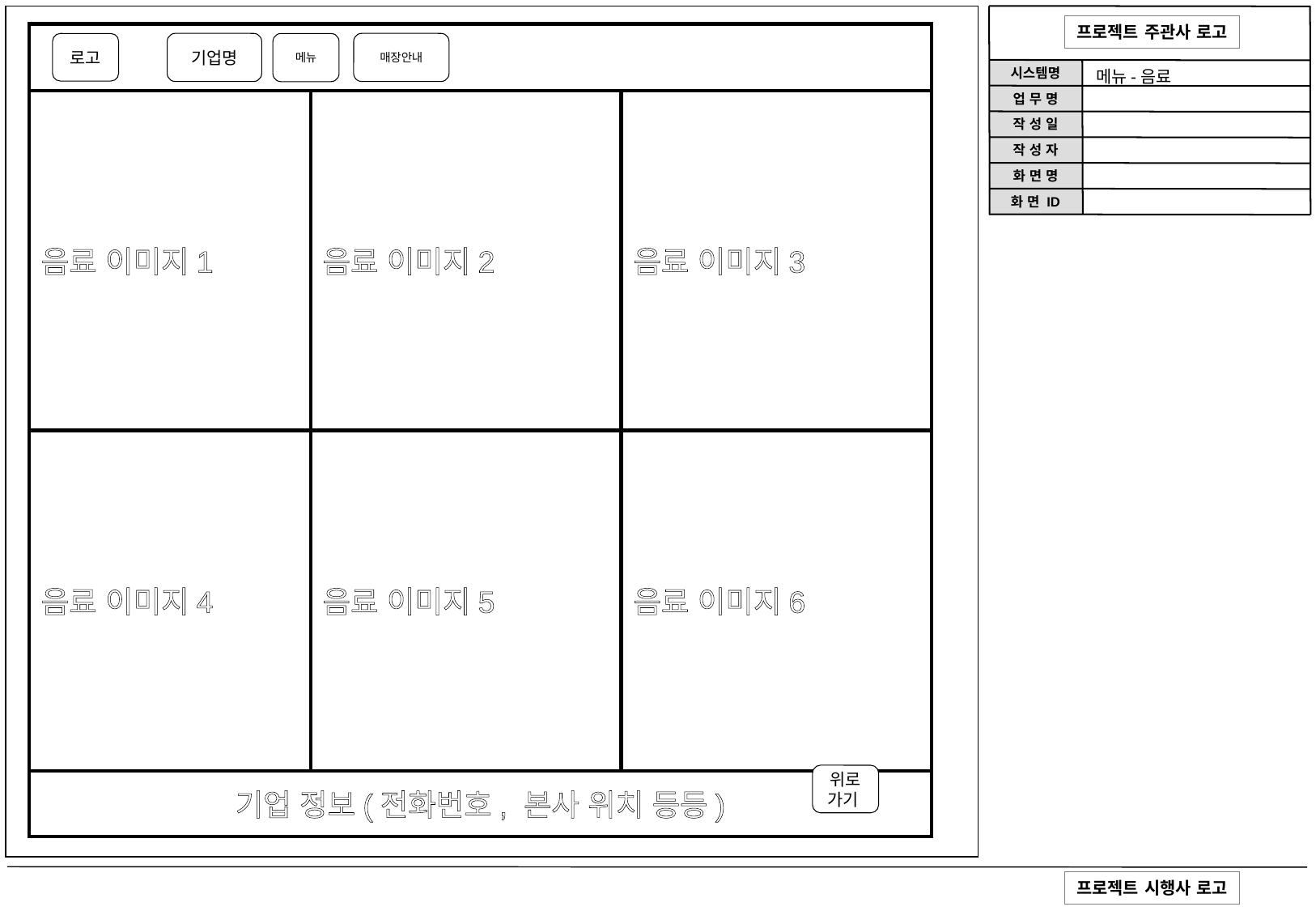

기업명
매장안내
로고
메뉴
메뉴-음료
음료 이미지1
음료 이미지2
음료 이미지3
음료 이미지4
음료 이미지5
음료 이미지6
위로가기
기업 정보(전화번호, 본사 위치 등등)